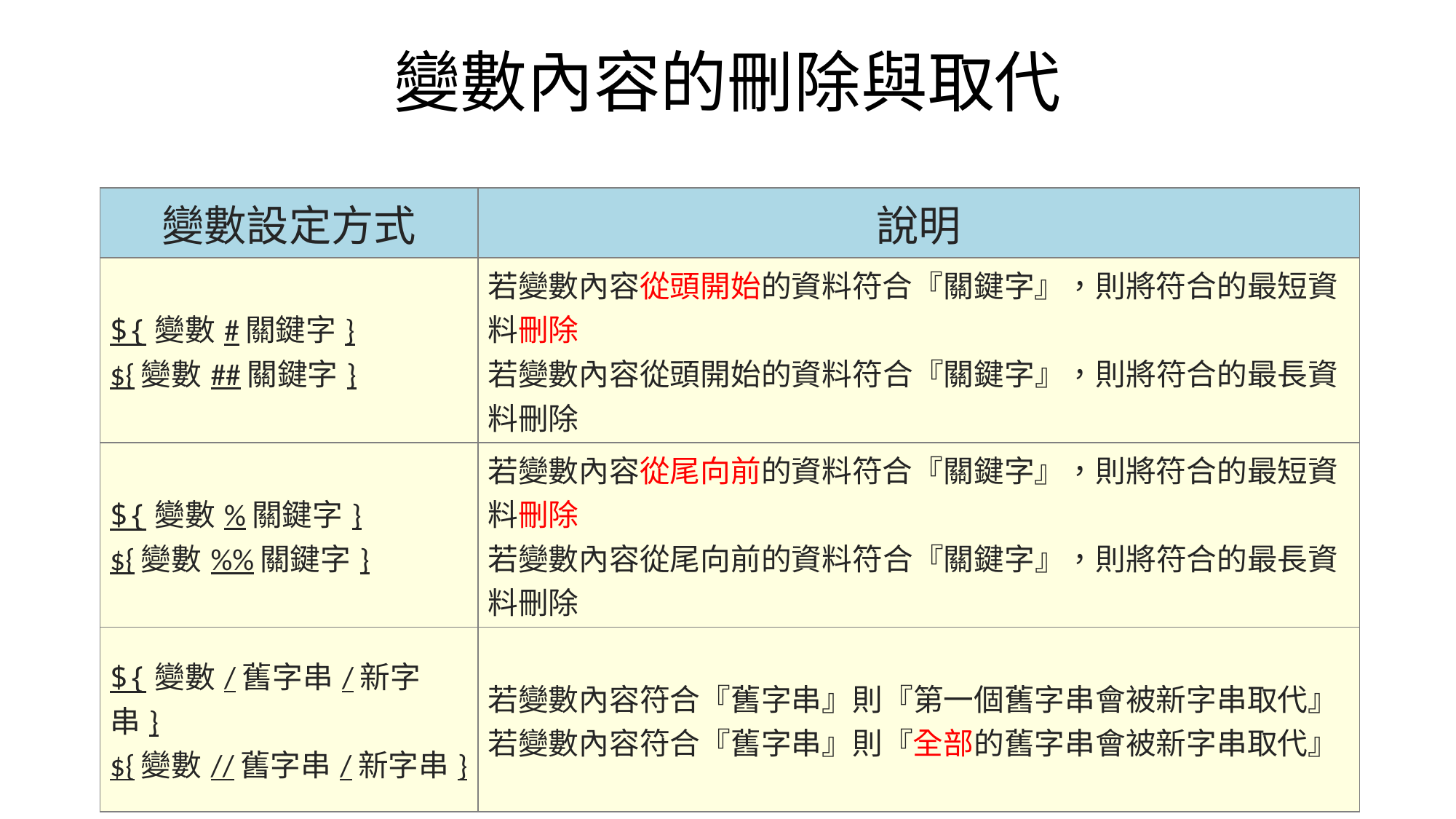

# 變數內容的刪除與取代
| 變數設定方式 | 說明 |
| --- | --- |
| ${變數#關鍵字} ${變數##關鍵字} | 若變數內容從頭開始的資料符合『關鍵字』，則將符合的最短資料刪除 若變數內容從頭開始的資料符合『關鍵字』，則將符合的最長資料刪除 |
| ${變數%關鍵字} ${變數%%關鍵字} | 若變數內容從尾向前的資料符合『關鍵字』，則將符合的最短資料刪除 若變數內容從尾向前的資料符合『關鍵字』，則將符合的最長資料刪除 |
| ${變數/舊字串/新字串} ${變數//舊字串/新字串} | 若變數內容符合『舊字串』則『第一個舊字串會被新字串取代』 若變數內容符合『舊字串』則『全部的舊字串會被新字串取代』 |